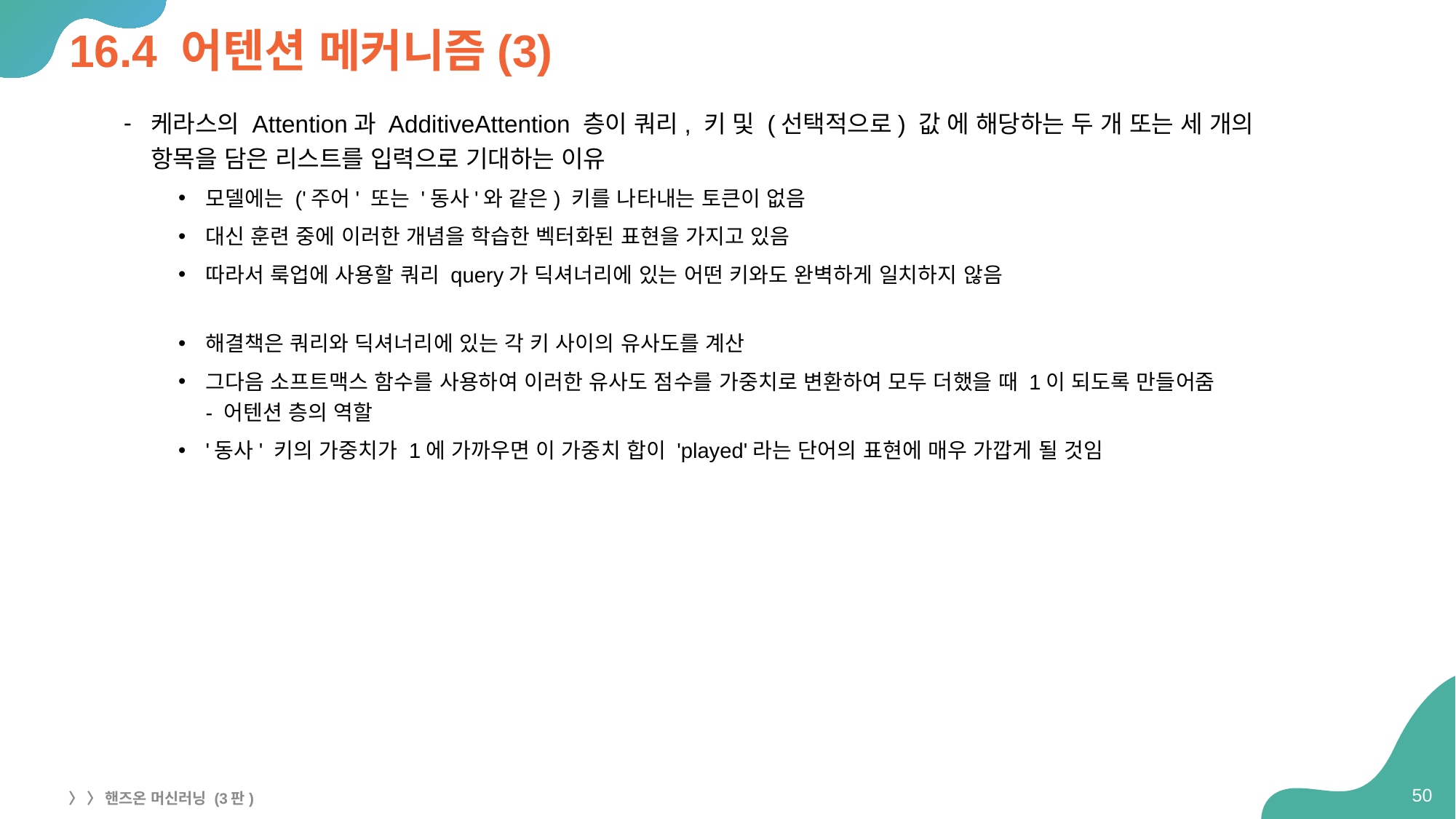

# 16.4 어텐션 메커니즘(3)
케라스의 Attention과 AdditiveAttention 층이 쿼리, 키 및 (선택적으로) 값 에 해당하는 두 개 또는 세 개의
항목을 담은 리스트를 입력으로 기대하는 이유
모델에는 ('주어' 또는 '동사'와 같은) 키를 나타내는 토큰이 없음
대신 훈련 중에 이러한 개념을 학습한 벡터화된 표현을 가지고 있음
따라서 룩업에 사용할 쿼리 query가 딕셔너리에 있는 어떤 키와도 완벽하게 일치하지 않음
해결책은 쿼리와 딕셔너리에 있는 각 키 사이의 유사도를 계산
그다음 소프트맥스 함수를 사용하여 이러한 유사도 점수를 가중치로 변환하여 모두 더했을 때 1이 되도록 만들어줌
- 어텐션 층의 역할
'동사' 키의 가중치가 1에 가까우면 이 가중치 합이 'played'라는 단어의 표현에 매우 가깝게 될 것임
50
〉 〉 핸즈온 머신러닝 (3판)